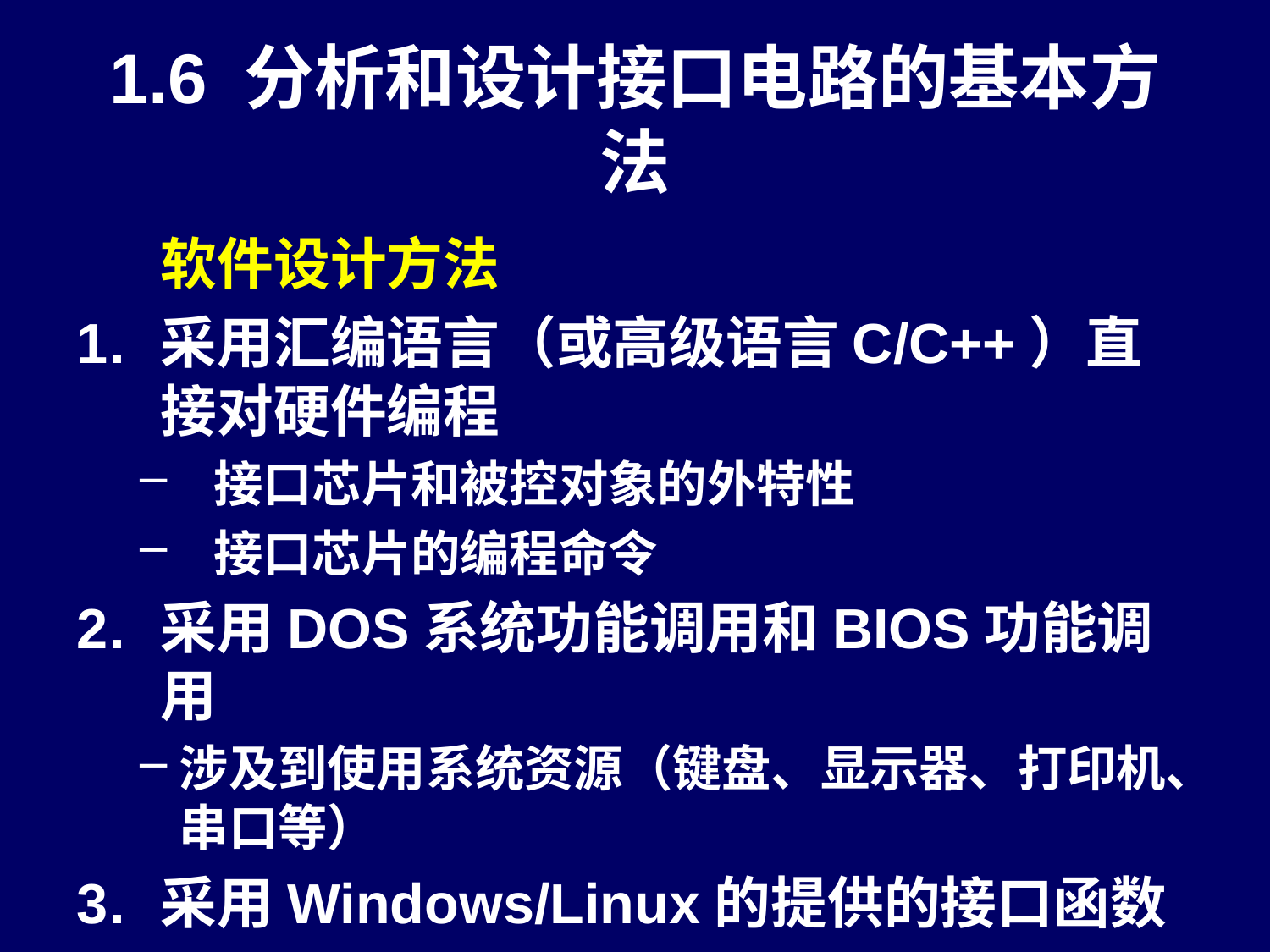

# 1.6 分析和设计接口电路的基本方法
	软件设计方法
采用汇编语言（或高级语言C/C++）直接对硬件编程
接口芯片和被控对象的外特性
接口芯片的编程命令
采用DOS系统功能调用和BIOS功能调用
涉及到使用系统资源（键盘、显示器、打印机、串口等）
采用Windows/Linux的提供的接口函数